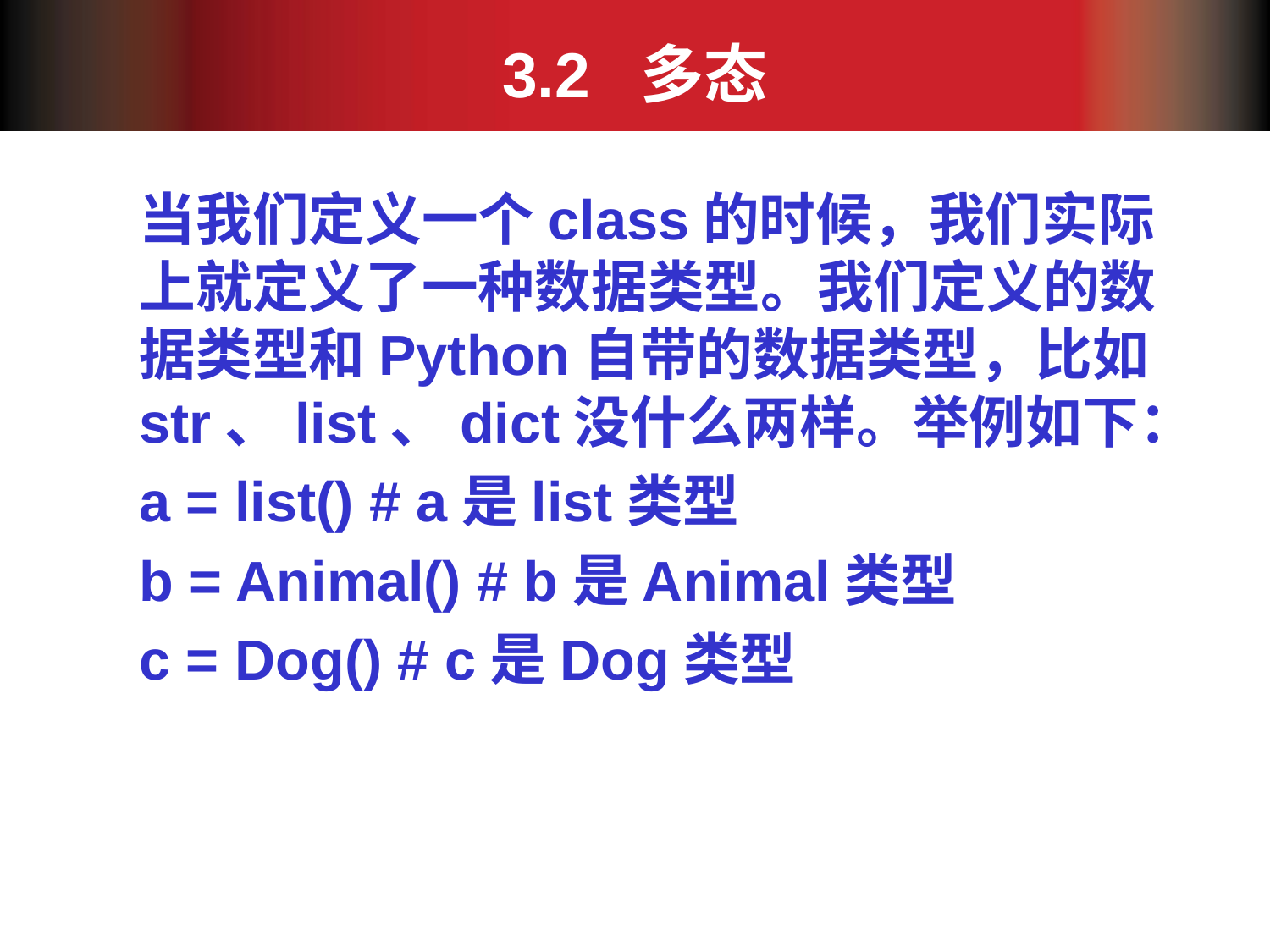

# 3.2  多态
当我们定义一个class的时候，我们实际上就定义了一种数据类型。我们定义的数据类型和Python自带的数据类型，比如str、list、dict没什么两样。举例如下：
a = list() # a是list类型
b = Animal() # b是Animal类型
c = Dog() # c是Dog类型